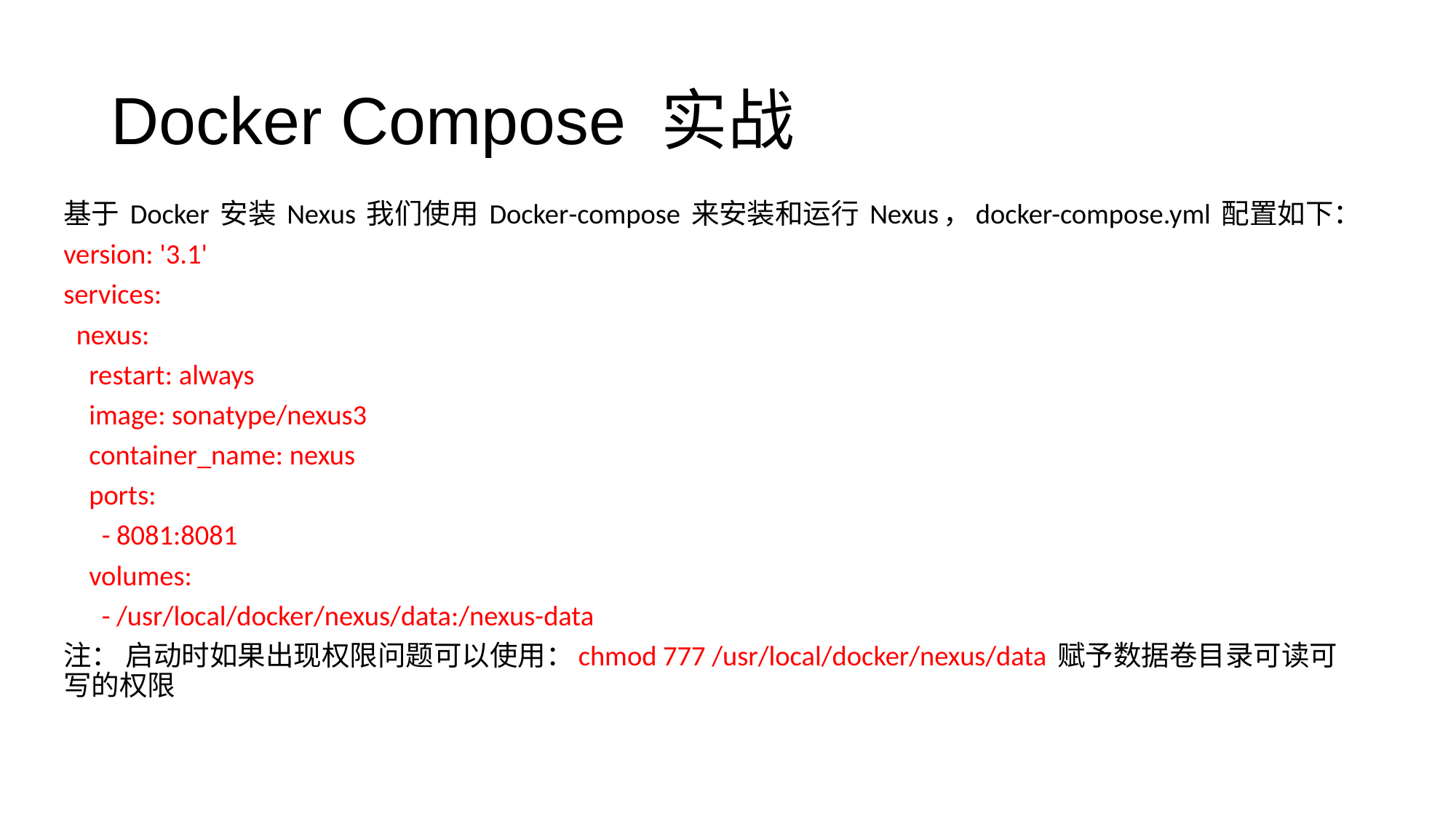

# Docker Compose 实战

基于 Docker 安装 Nexus 我们使用 Docker-compose 来安装和运行 Nexus，docker-compose.yml 配置如下：
version: '3.1'
services:
  nexus:
    restart: always
    image: sonatype/nexus3
    container_name: nexus
    ports:
      - 8081:8081
    volumes:
      - /usr/local/docker/nexus/data:/nexus-data
注： 启动时如果出现权限问题可以使用：chmod 777 /usr/local/docker/nexus/data 赋予数据卷目录可读可写的权限